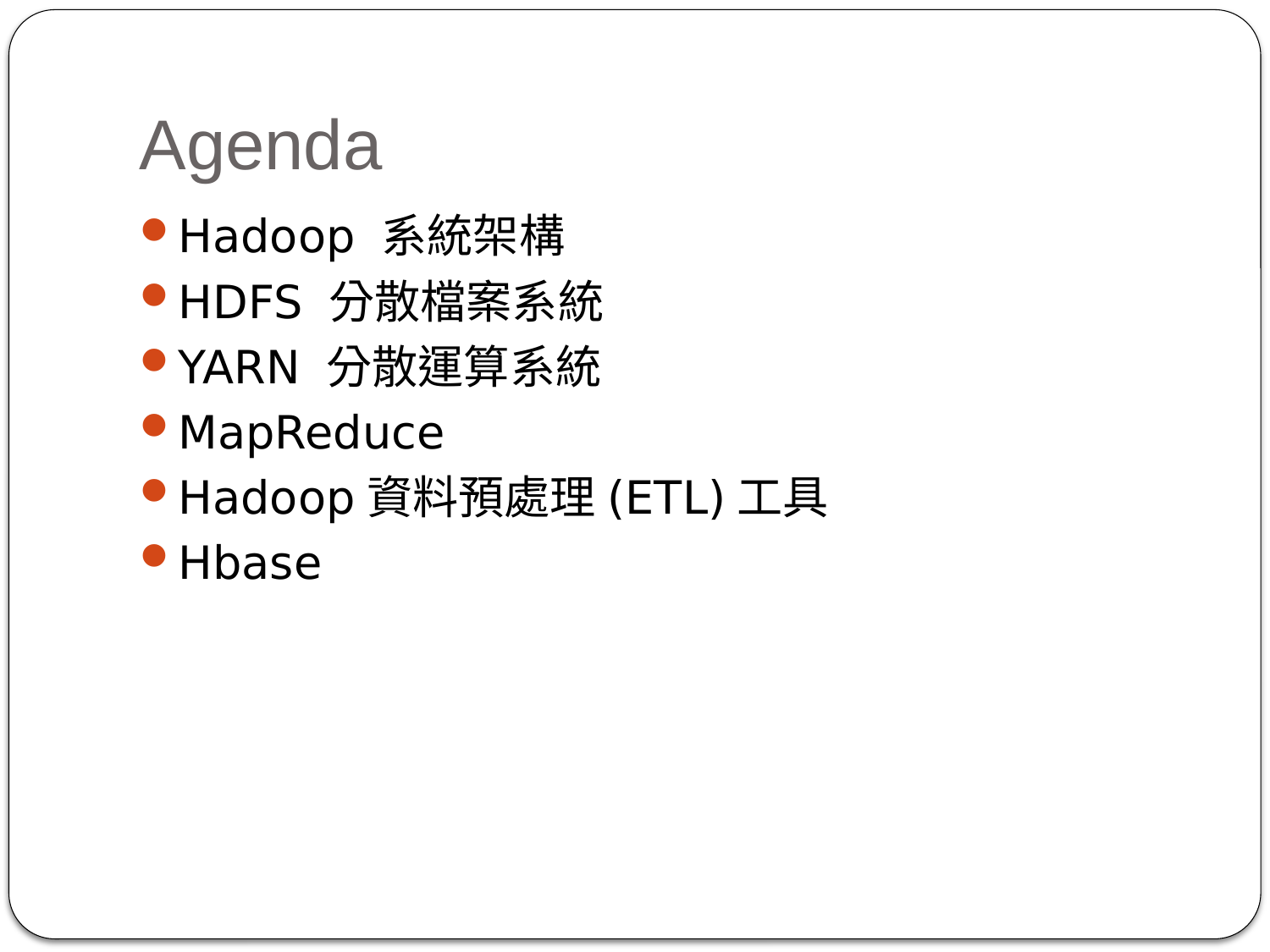

# Agenda
Hadoop 系統架構
HDFS 分散檔案系統
YARN 分散運算系統
MapReduce
Hadoop資料預處理(ETL)工具
Hbase